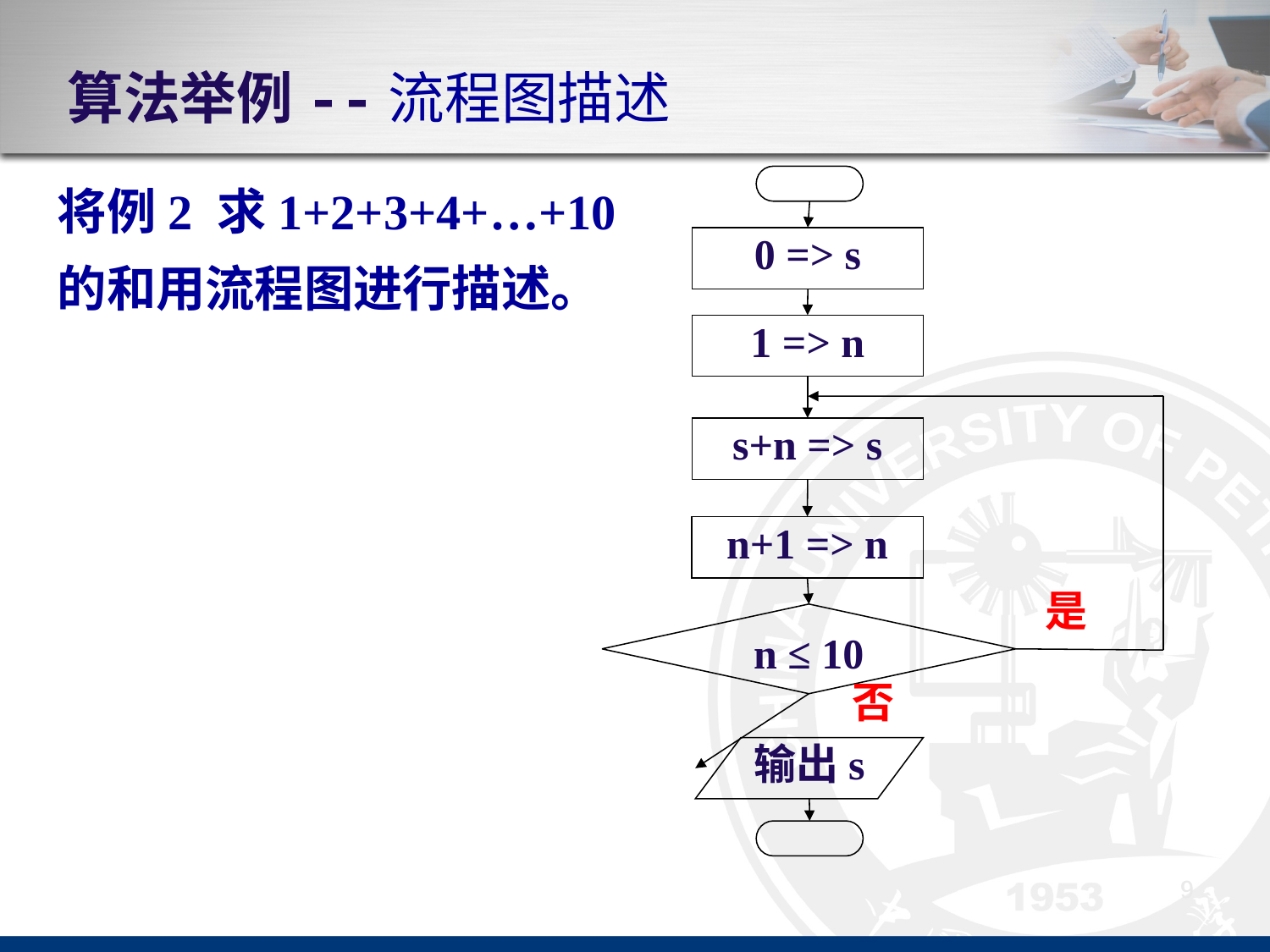

算法举例--流程图描述
将例2 求1+2+3+4+…+10的和用流程图进行描述。

0 => s
1 => n
s+n => s
n+1 => n
是
n ≤ 10
否
输出s

9
9